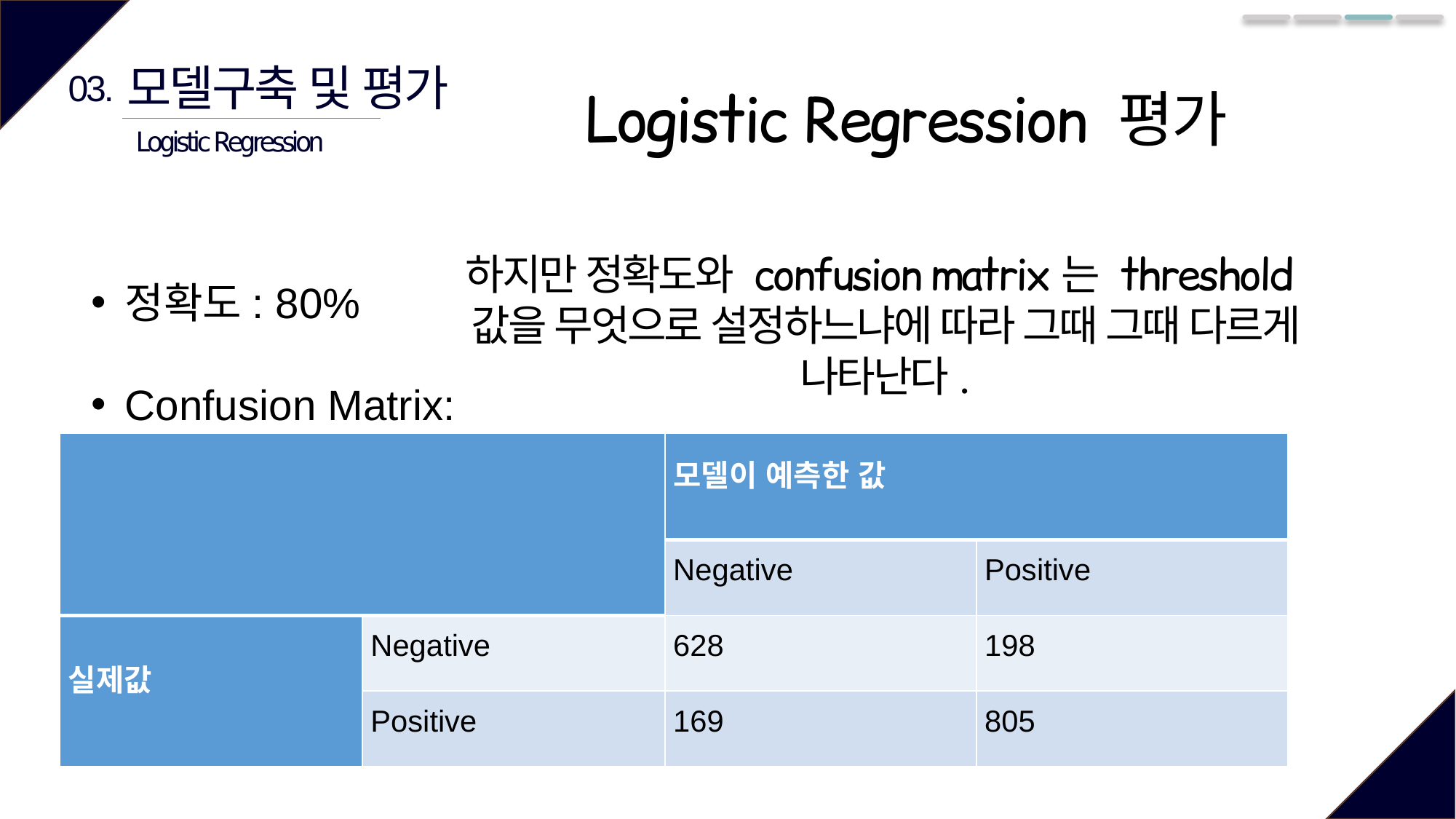

모델구축 및 평가
03.
Logistic Regression 평가
Logistic Regression
하지만 정확도와 confusion matrix는 threshold값을 무엇으로 설정하느냐에 따라 그때 그때 다르게 나타난다.
정확도: 80%

Confusion Matrix:
|  |  | 모델이 예측한 값 |  |
| --- | --- | --- | --- |
|  |  | Negative | Positive |
| 실제값 | Negative | 628 | 198 |
|  | Positive | 169 | 805 |